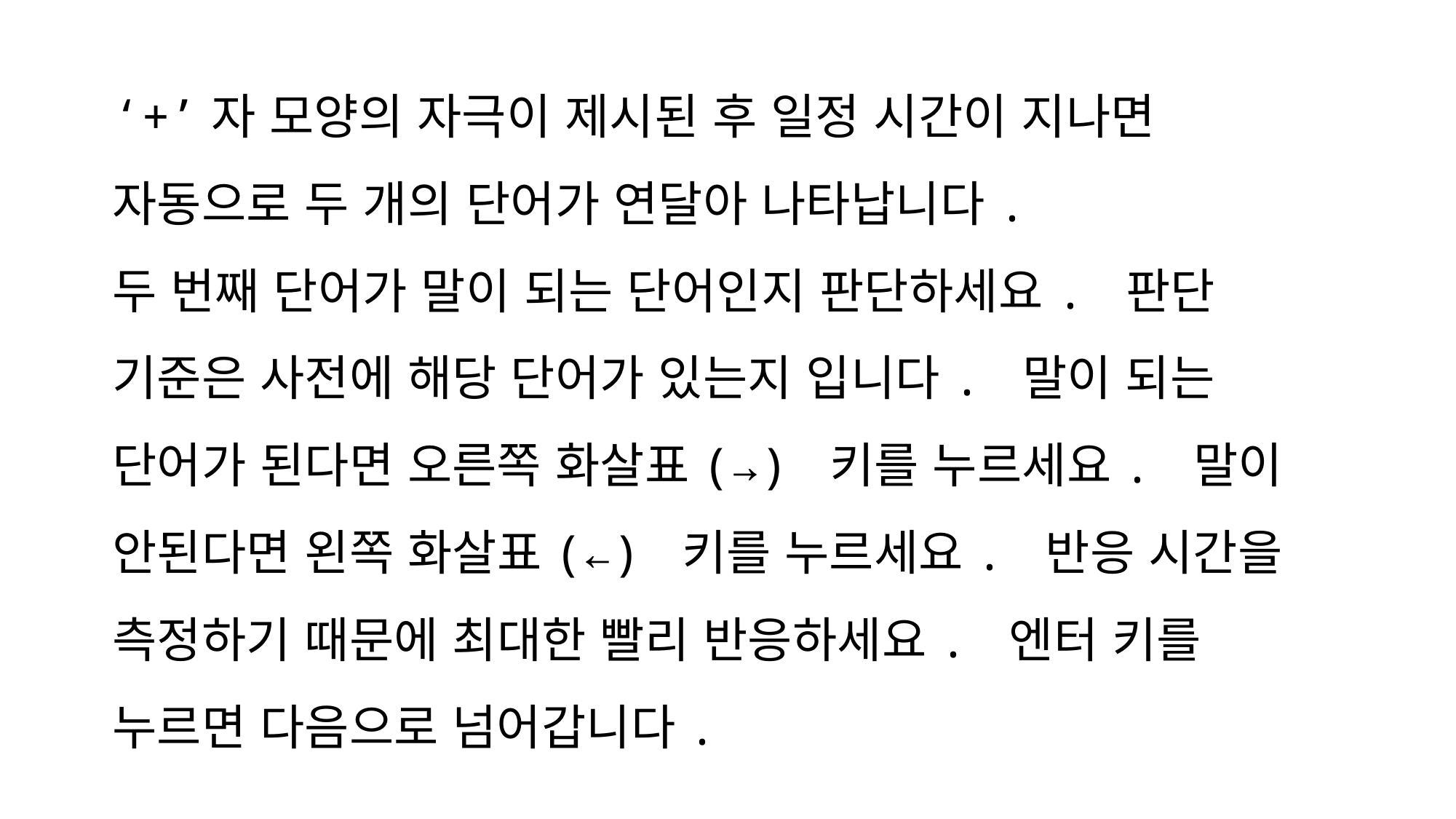

‘+’자 모양의 자극이 제시된 후 일정 시간이 지나면 자동으로 두 개의 단어가 연달아 나타납니다.
두 번째 단어가 말이 되는 단어인지 판단하세요. 판단 기준은 사전에 해당 단어가 있는지 입니다. 말이 되는 단어가 된다면 오른쪽 화살표(→) 키를 누르세요. 말이 안된다면 왼쪽 화살표(←) 키를 누르세요. 반응 시간을 측정하기 때문에 최대한 빨리 반응하세요. 엔터 키를 누르면 다음으로 넘어갑니다.